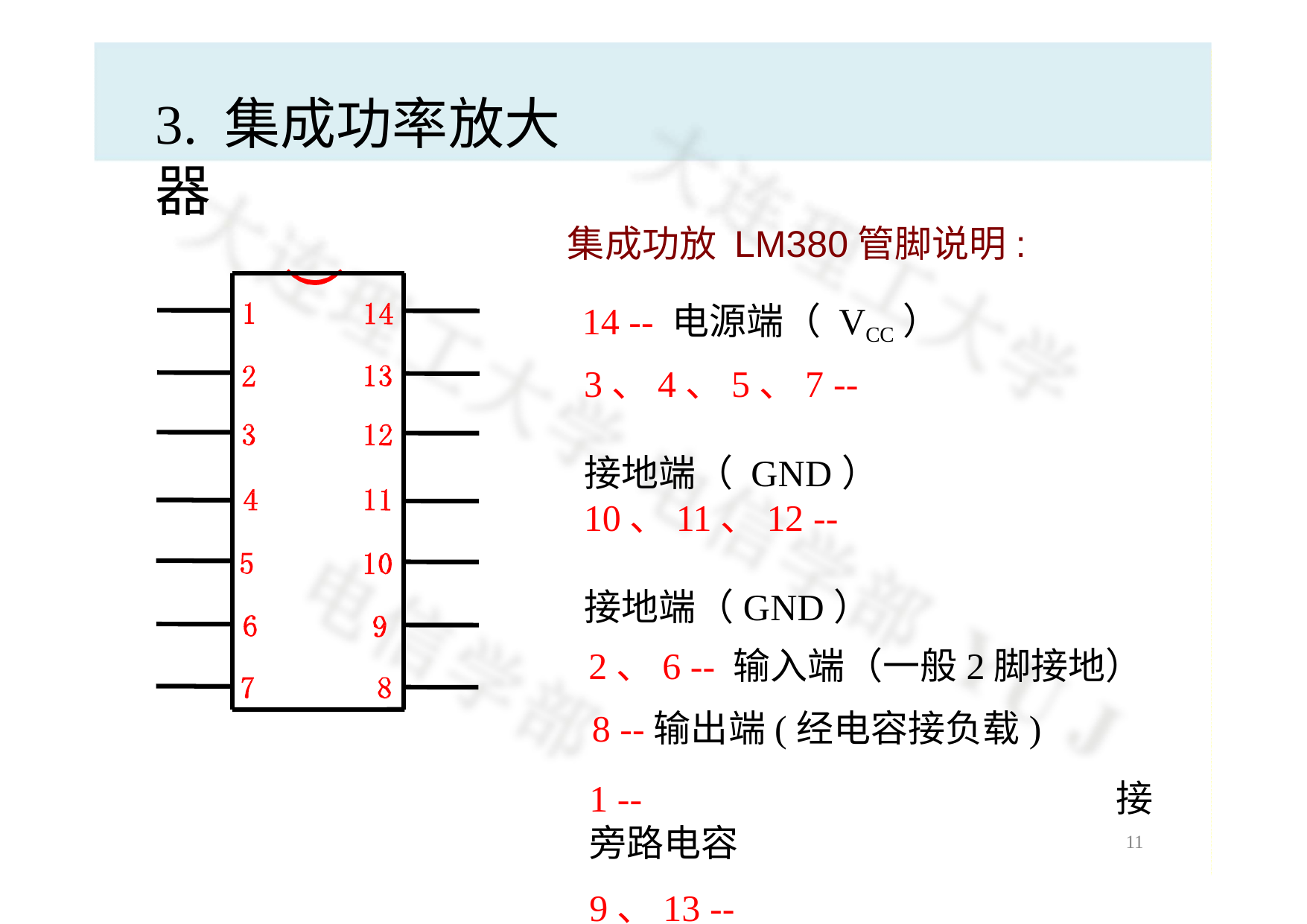

# 3. 集成功率放大器
集成功放 LM380管脚说明:
14 -- 电源端（ VCC）
3、4、5、7 --	接地端（ GND）
10、11、12 --	接地端（GND）
2、6 -- 输入端（一般2脚接地）
8 --输出端(经电容接负载)
1 --	接旁路电容
9、13 --	空脚（NC）

11